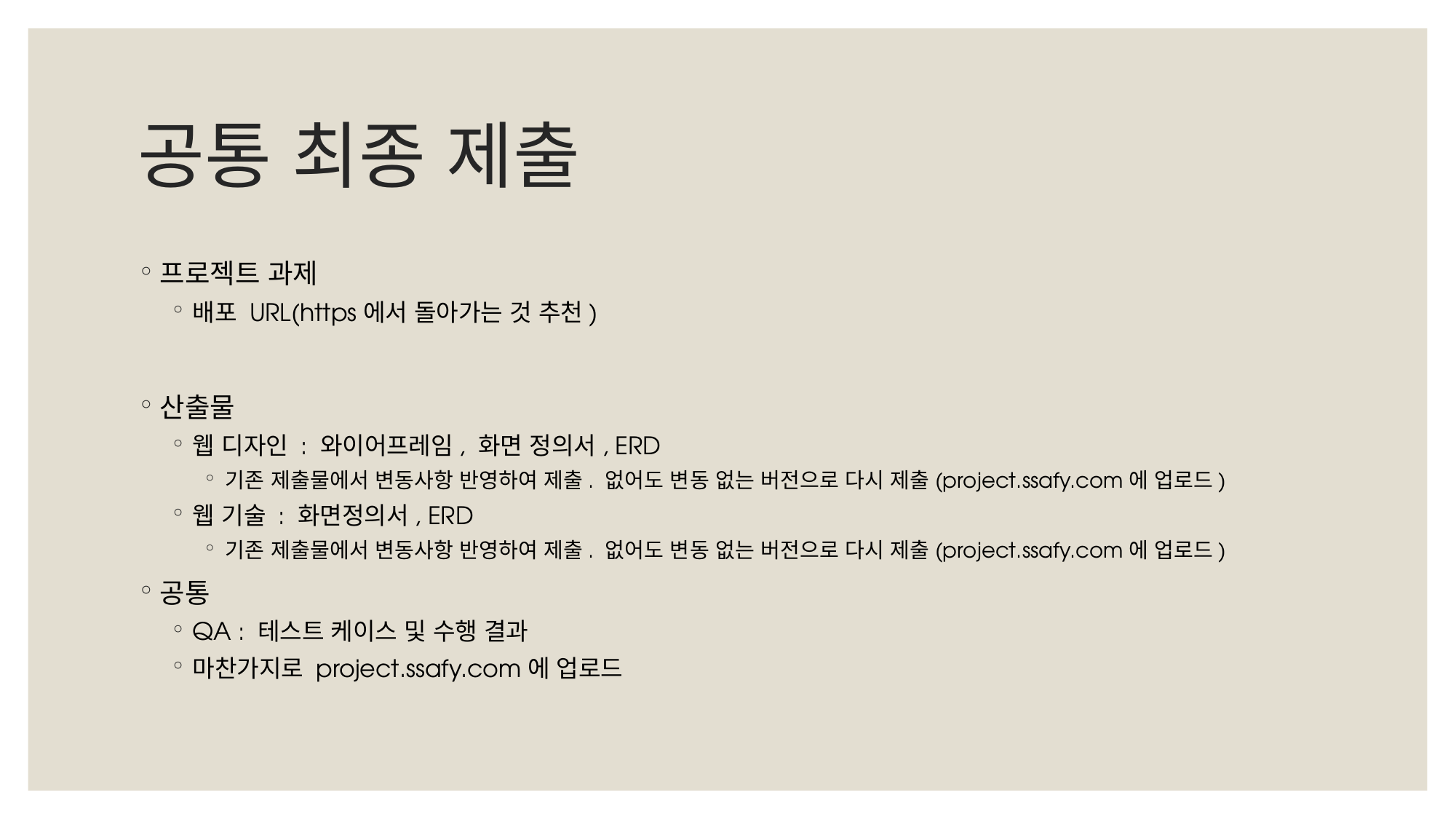

# 공통 최종 제출
프로젝트 과제
배포 URL(https에서 돌아가는 것 추천)

산출물
웹 디자인 : 와이어프레임, 화면 정의서, ERD
기존 제출물에서 변동사항 반영하여 제출. 없어도 변동 없는 버전으로 다시 제출(project.ssafy.com에 업로드)
웹 기술 : 화면정의서, ERD
기존 제출물에서 변동사항 반영하여 제출. 없어도 변동 없는 버전으로 다시 제출(project.ssafy.com에 업로드)
공통
QA : 테스트 케이스 및 수행 결과
마찬가지로 project.ssafy.com에 업로드